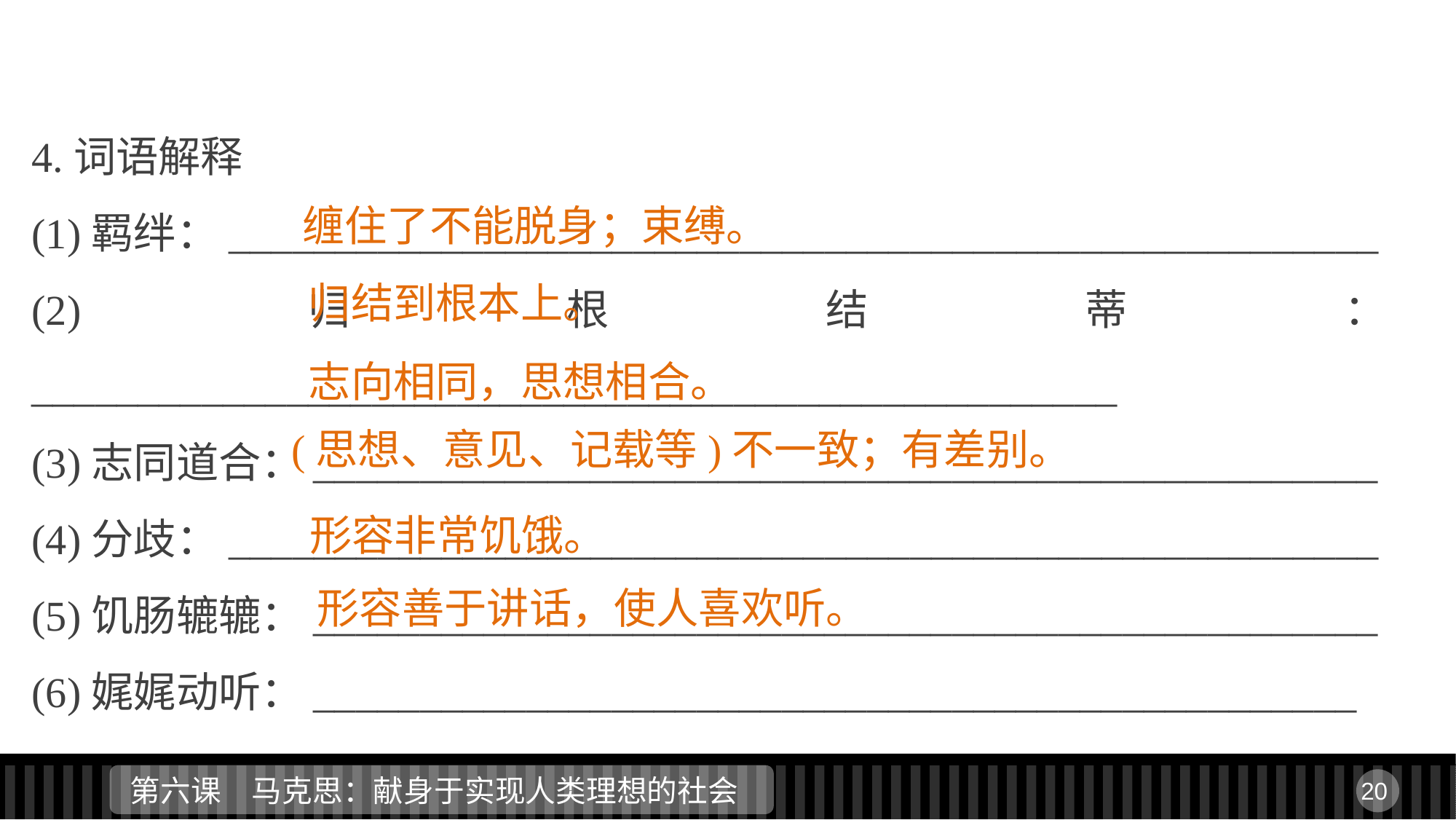

4.词语解释
(1)羁绊：______________________________________________________
(2)归根结蒂：___________________________________________________
(3)志同道合：__________________________________________________
(4)分歧：______________________________________________________
(5)饥肠辘辘：__________________________________________________
(6)娓娓动听：_________________________________________________
缠住了不能脱身；束缚。
归结到根本上。
志向相同，思想相合。
(思想、意见、记载等)不一致；有差别。
形容非常饥饿。
形容善于讲话，使人喜欢听。